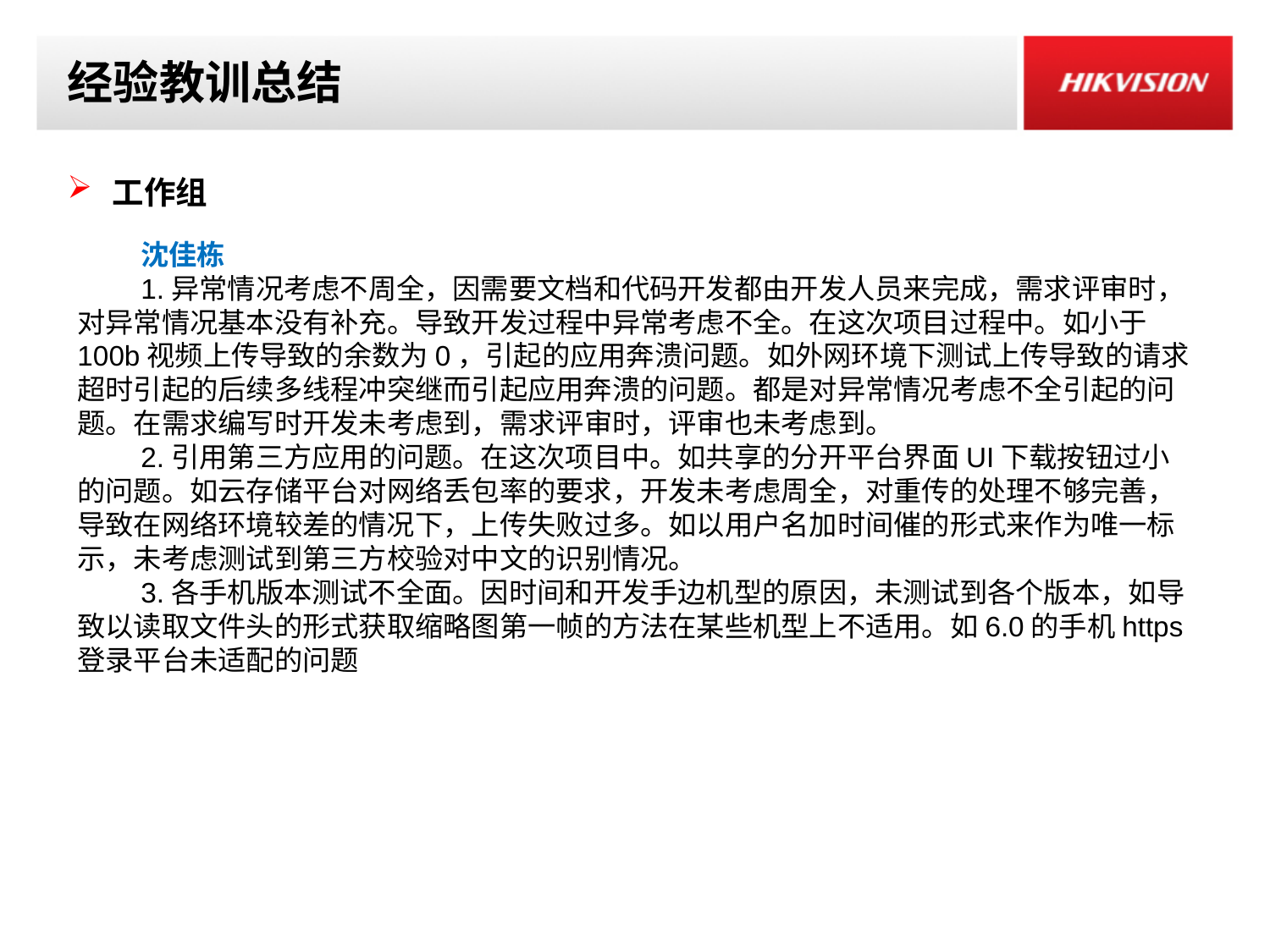

# 经验教训总结
 工作组
沈佳栋
1.异常情况考虑不周全，因需要文档和代码开发都由开发人员来完成，需求评审时，对异常情况基本没有补充。导致开发过程中异常考虑不全。在这次项目过程中。如小于100b视频上传导致的余数为0，引起的应用奔溃问题。如外网环境下测试上传导致的请求超时引起的后续多线程冲突继而引起应用奔溃的问题。都是对异常情况考虑不全引起的问题。在需求编写时开发未考虑到，需求评审时，评审也未考虑到。
2.引用第三方应用的问题。在这次项目中。如共享的分开平台界面UI下载按钮过小的问题。如云存储平台对网络丢包率的要求，开发未考虑周全，对重传的处理不够完善，导致在网络环境较差的情况下，上传失败过多。如以用户名加时间催的形式来作为唯一标示，未考虑测试到第三方校验对中文的识别情况。
3.各手机版本测试不全面。因时间和开发手边机型的原因，未测试到各个版本，如导致以读取文件头的形式获取缩略图第一帧的方法在某些机型上不适用。如6.0的手机https登录平台未适配的问题